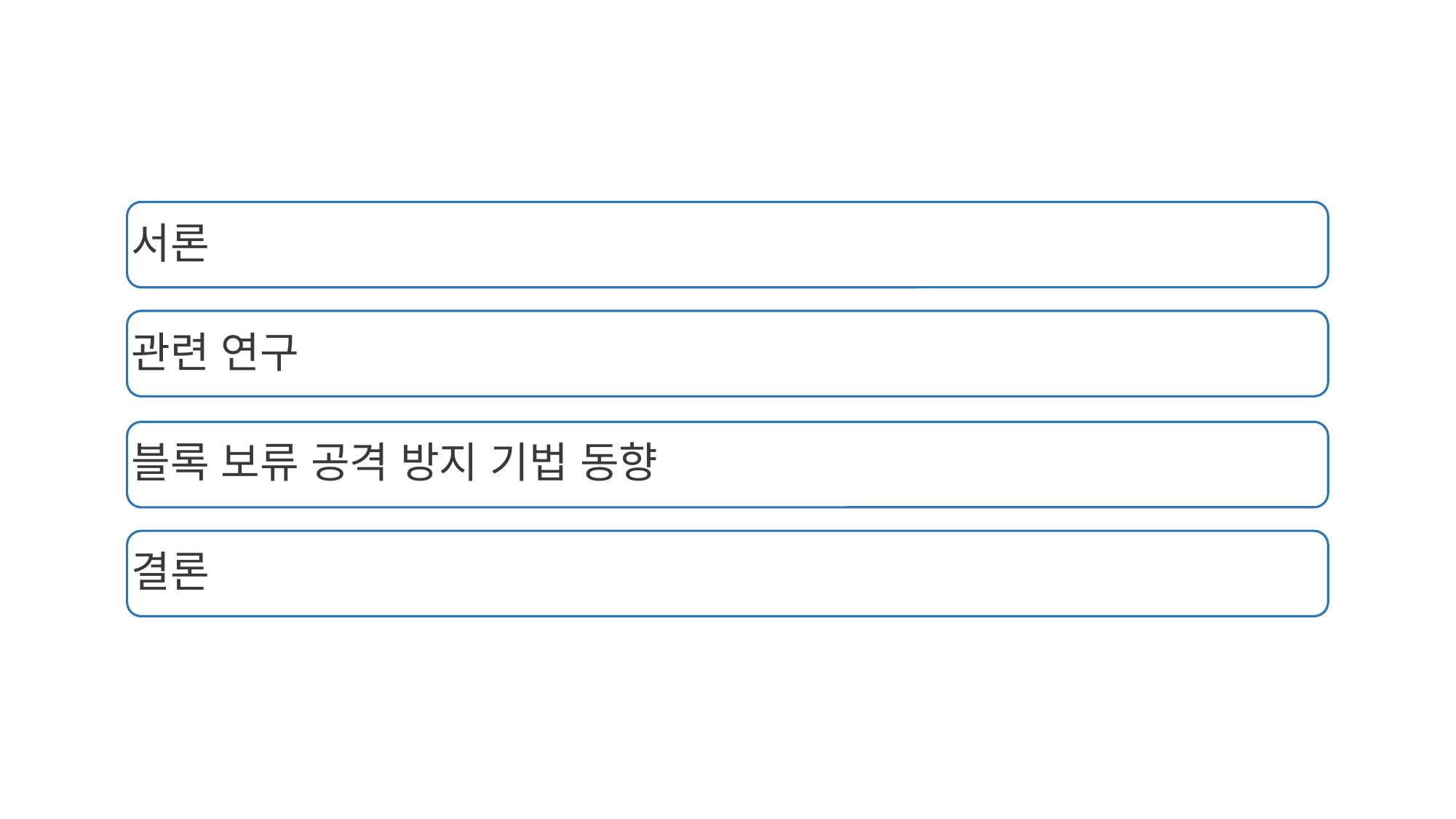

서론
관련 연구
블록 보류 공격 방지 기법 동향
결론